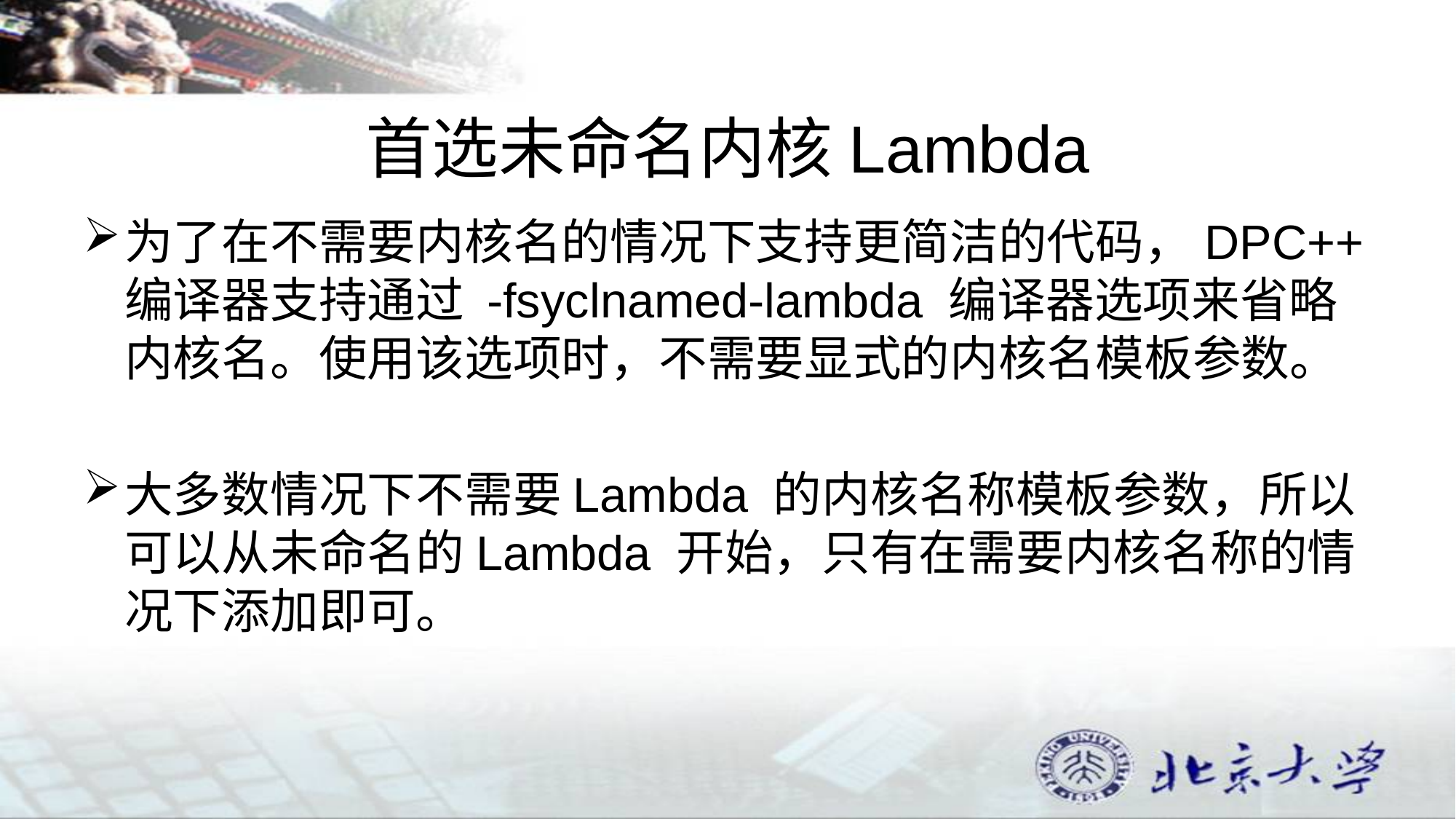

# 首选未命名内核Lambda
为了在不需要内核名的情况下支持更简洁的代码，DPC++ 编译器支持通过 -fsyclnamed-lambda 编译器选项来省略内核名。使用该选项时，不需要显式的内核名模板参数。

大多数情况下不需要Lambda 的内核名称模板参数，所以可以从未命名的Lambda 开始，只有在需要内核名称的情况下添加即可。